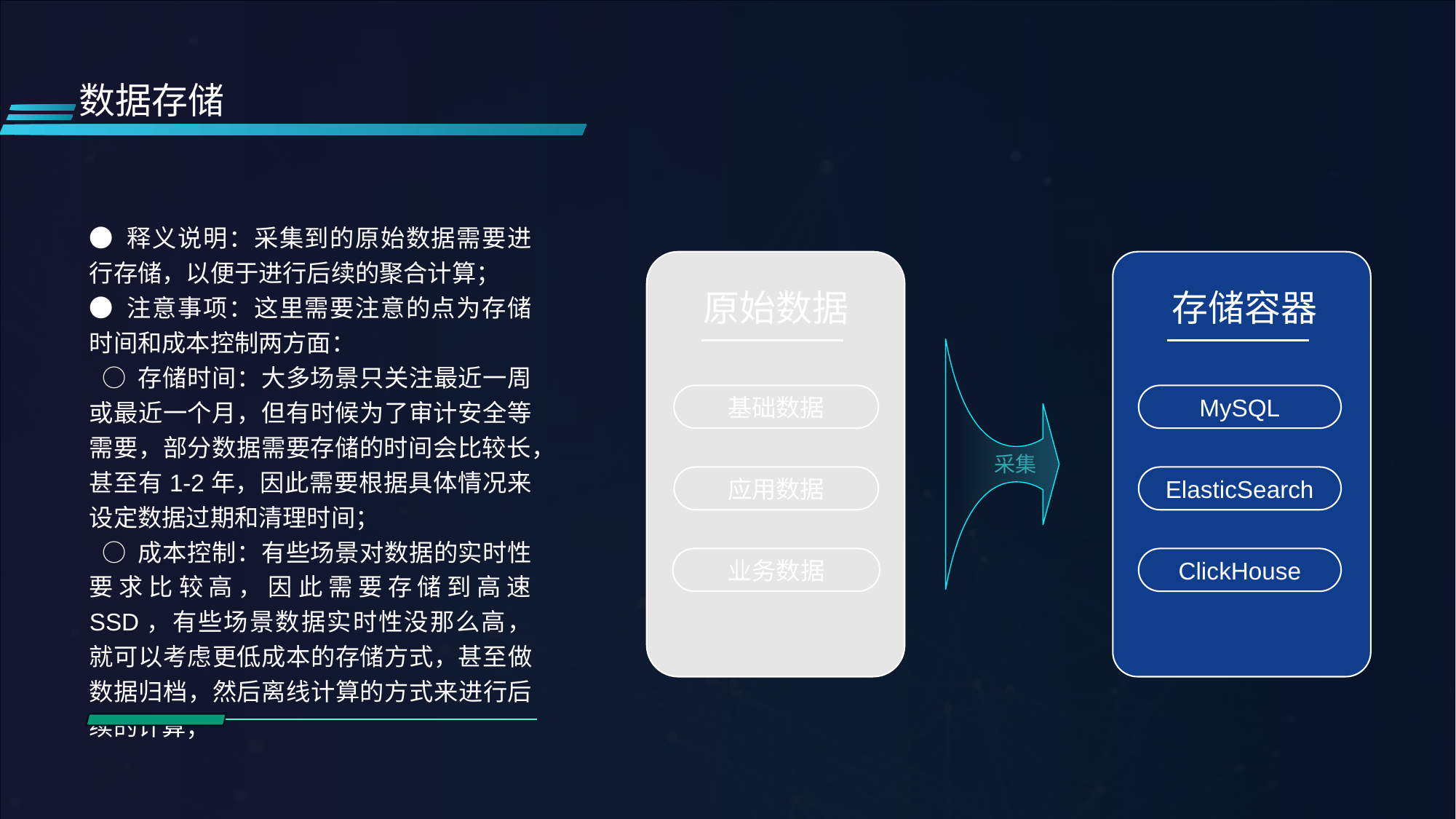

数据存储
● 释义说明：采集到的原始数据需要进行存储，以便于进行后续的聚合计算；
● 注意事项：这里需要注意的点为存储时间和成本控制两方面：
  ○ 存储时间：大多场景只关注最近一周或最近一个月，但有时候为了审计安全等需要，部分数据需要存储的时间会比较长，甚至有1-2年，因此需要根据具体情况来设定数据过期和清理时间；
  ○ 成本控制：有些场景对数据的实时性要求比较高，因此需要存储到高速 SSD，有些场景数据实时性没那么高，就可以考虑更低成本的存储方式，甚至做数据归档，然后离线计算的方式来进行后续的计算；

原始数据
存储容器

基础数据
MySQL
采集
应用数据
ElasticSearch
业务数据
ClickHouse